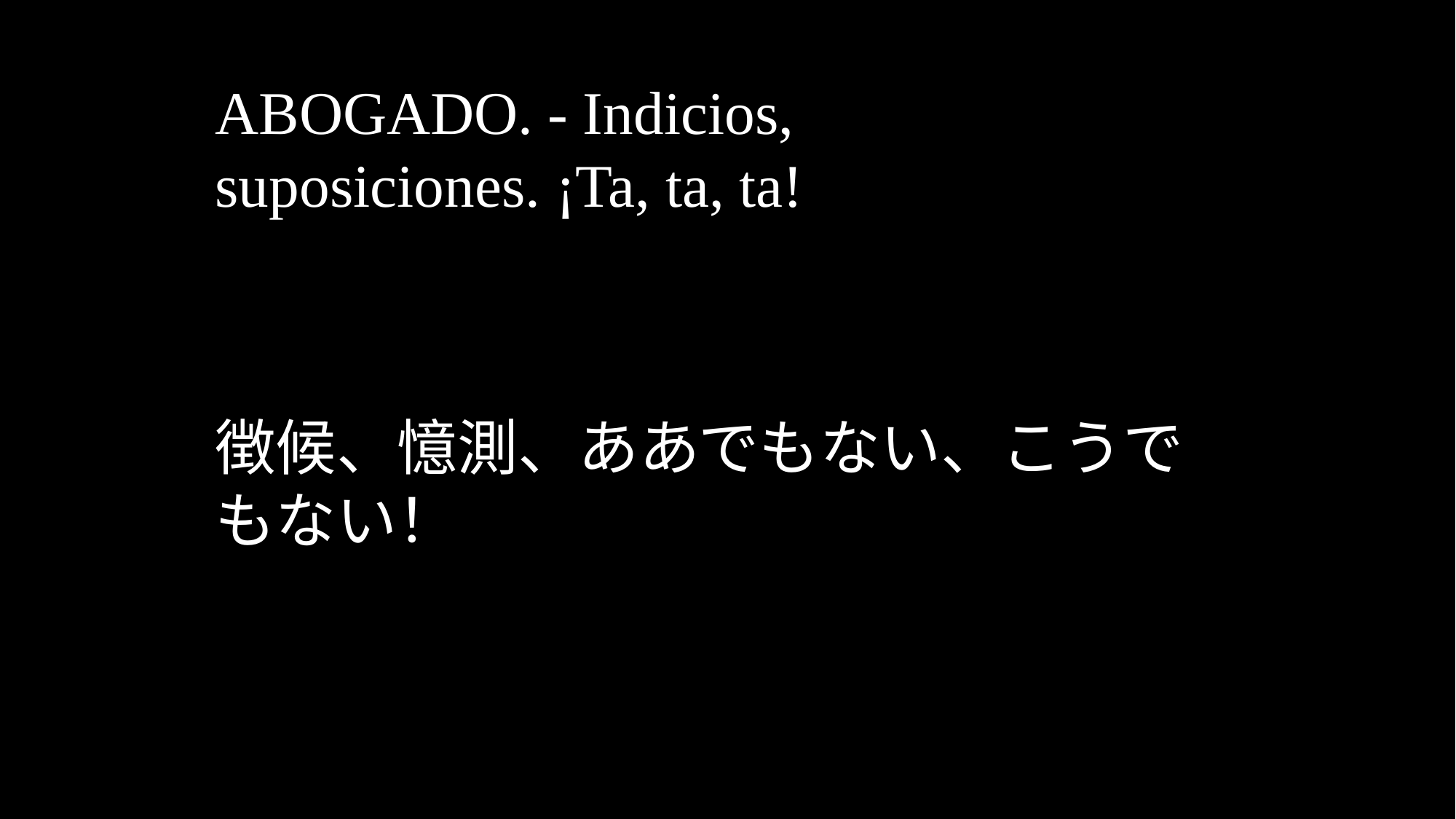

ABOGADO. - Indicios, suposiciones. ¡Ta, ta, ta!

徴候、憶測、ああでもない、こうでもない！